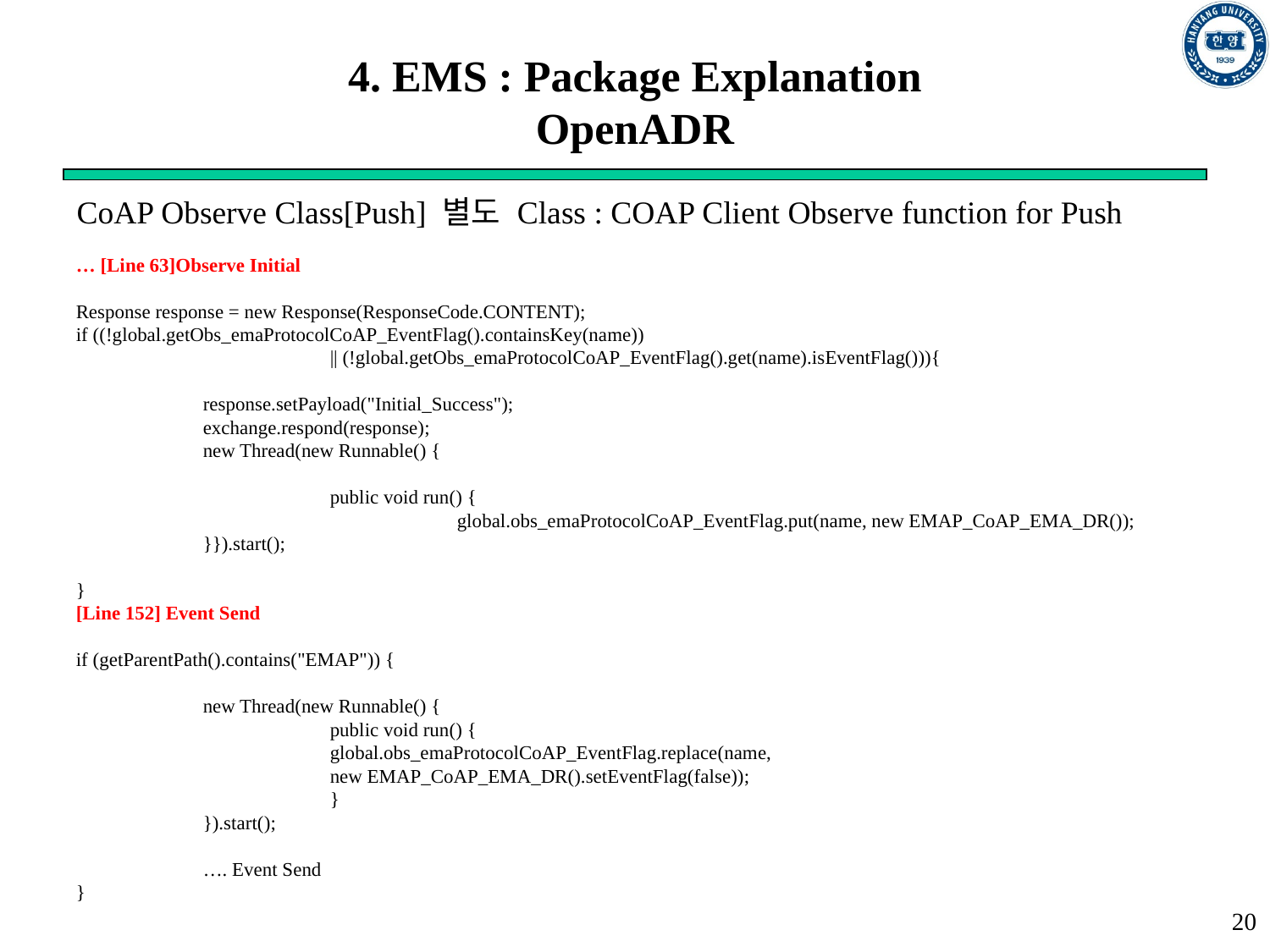

# 4. EMS : Package Explanation OpenADR
CoAP Observe Class[Push] 별도 Class : COAP Client Observe function for Push
… [Line 63]Observe Initial

Response response = new Response(ResponseCode.CONTENT);
if ((!global.getObs_emaProtocolCoAP_EventFlag().containsKey(name))
		|| (!global.getObs_emaProtocolCoAP_EventFlag().get(name).isEventFlag())){

	response.setPayload("Initial_Success");
	exchange.respond(response);
	new Thread(new Runnable() {

		public void run() {
			global.obs_emaProtocolCoAP_EventFlag.put(name, new EMAP_CoAP_EMA_DR());
	}}).start();

}
[Line 152] Event Send

if (getParentPath().contains("EMAP")) {

	new Thread(new Runnable() {
		public void run() {
		global.obs_emaProtocolCoAP_EventFlag.replace(name,
		new EMAP_CoAP_EMA_DR().setEventFlag(false));
		}
	}).start();

	…. Event Send
}

20